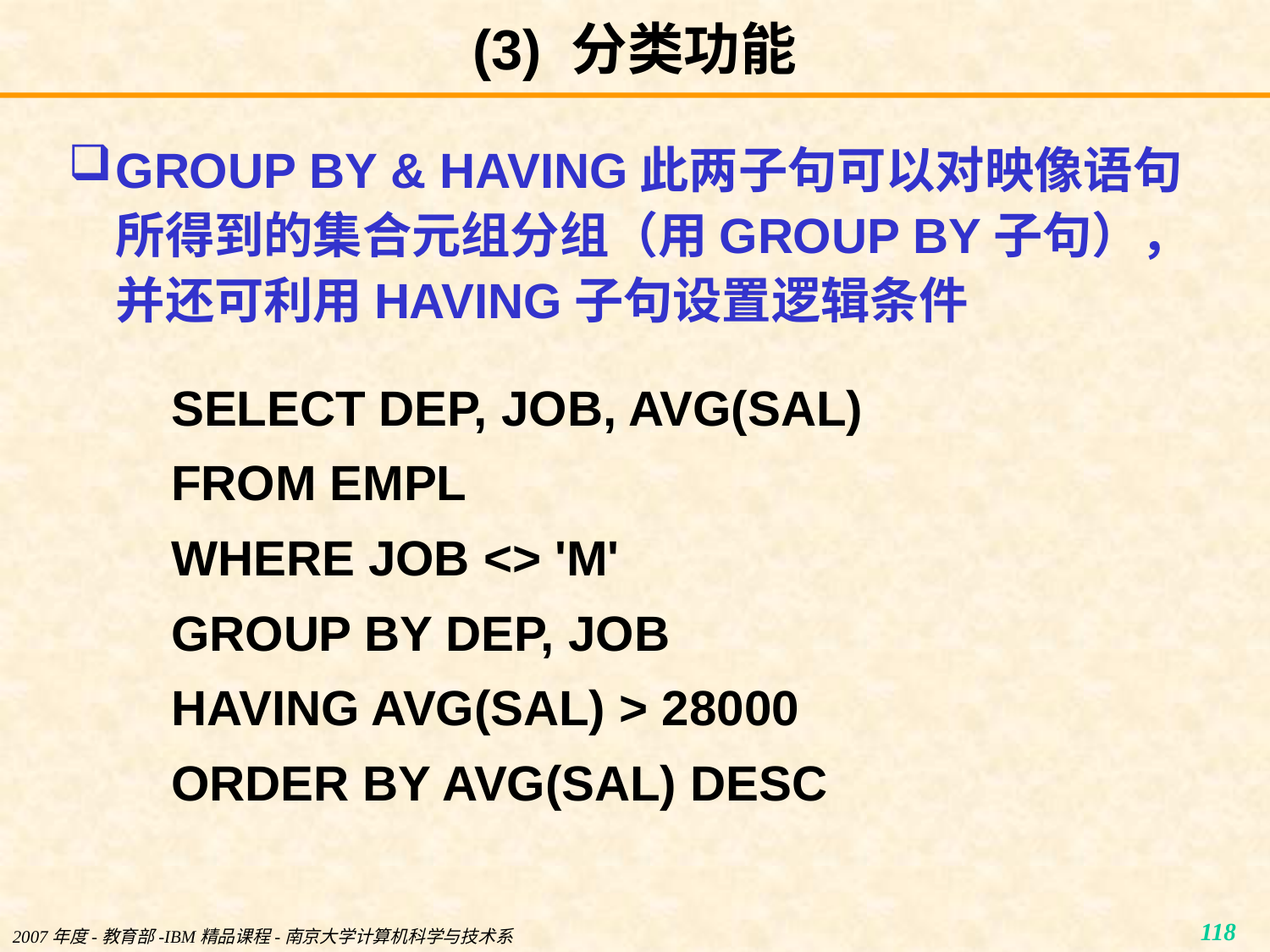

# (3) 分类功能
GROUP BY & HAVING此两子句可以对映像语句所得到的集合元组分组（用GROUP BY子句），并还可利用HAVING子句设置逻辑条件

	SELECT DEP, JOB, AVG(SAL)
	FROM EMPL
	WHERE JOB <> 'M'
	GROUP BY DEP, JOB
	HAVING AVG(SAL) > 28000
	ORDER BY AVG(SAL) DESC
118
2007年度-教育部-IBM精品课程-南京大学计算机科学与技术系